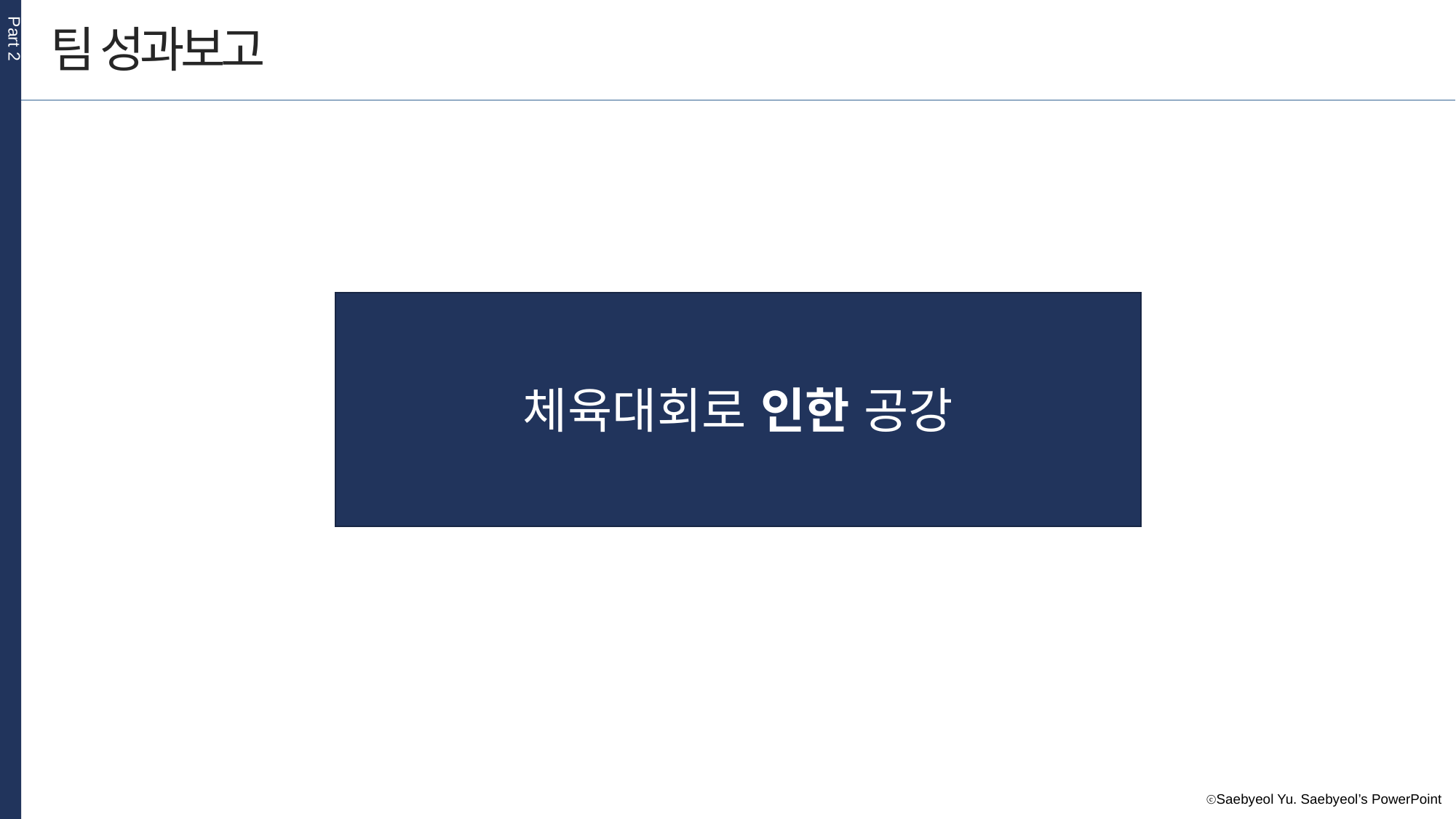

Part 2
팀 성과보고

체육대회로 인한 공강